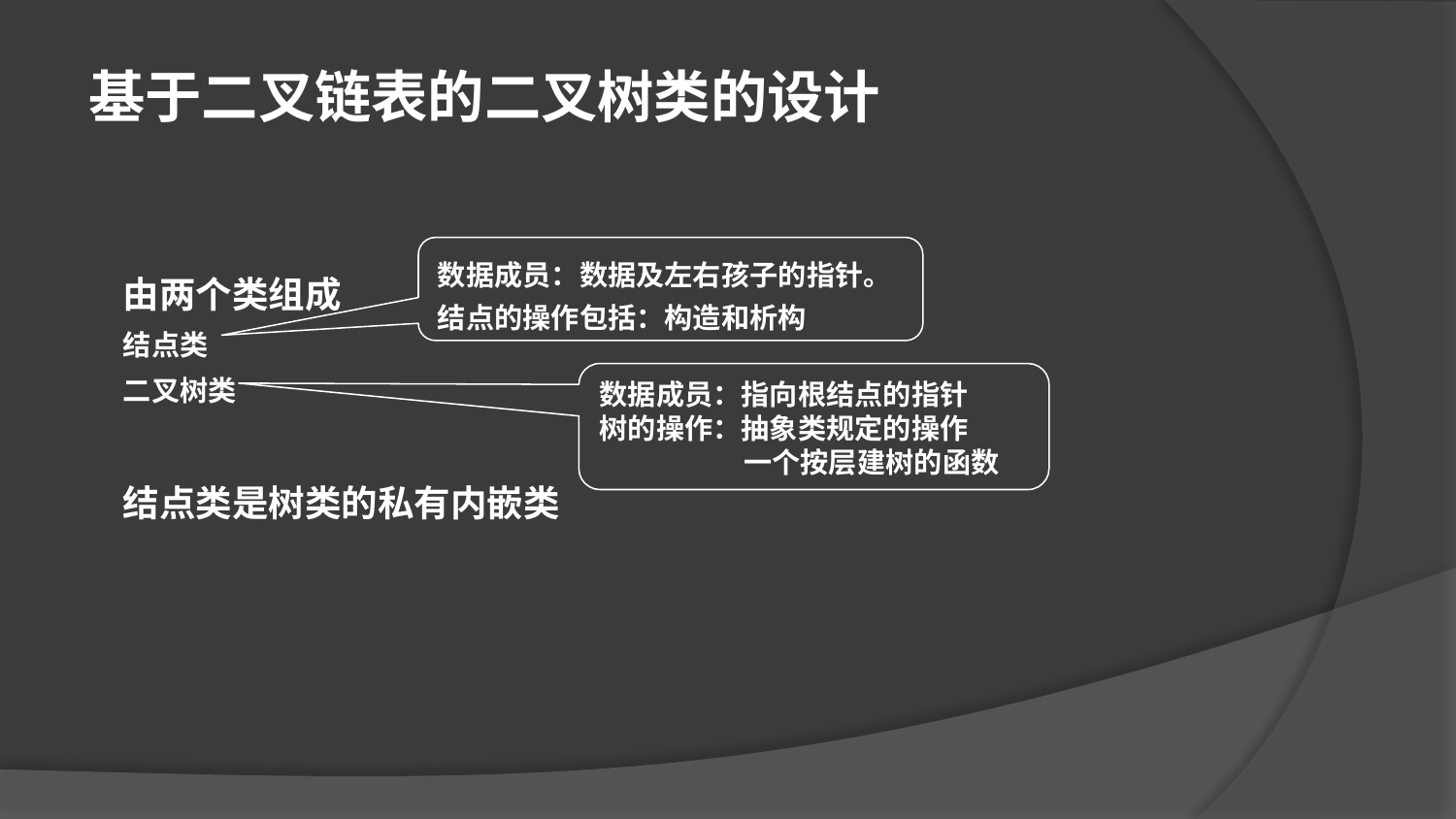

基于二叉链表的二叉树类的设计
数据成员：数据及左右孩子的指针。
结点的操作包括：构造和析构
由两个类组成
结点类
二叉树类

结点类是树类的私有内嵌类
数据成员：指向根结点的指针
树的操作：抽象类规定的操作
                     一个按层建树的函数